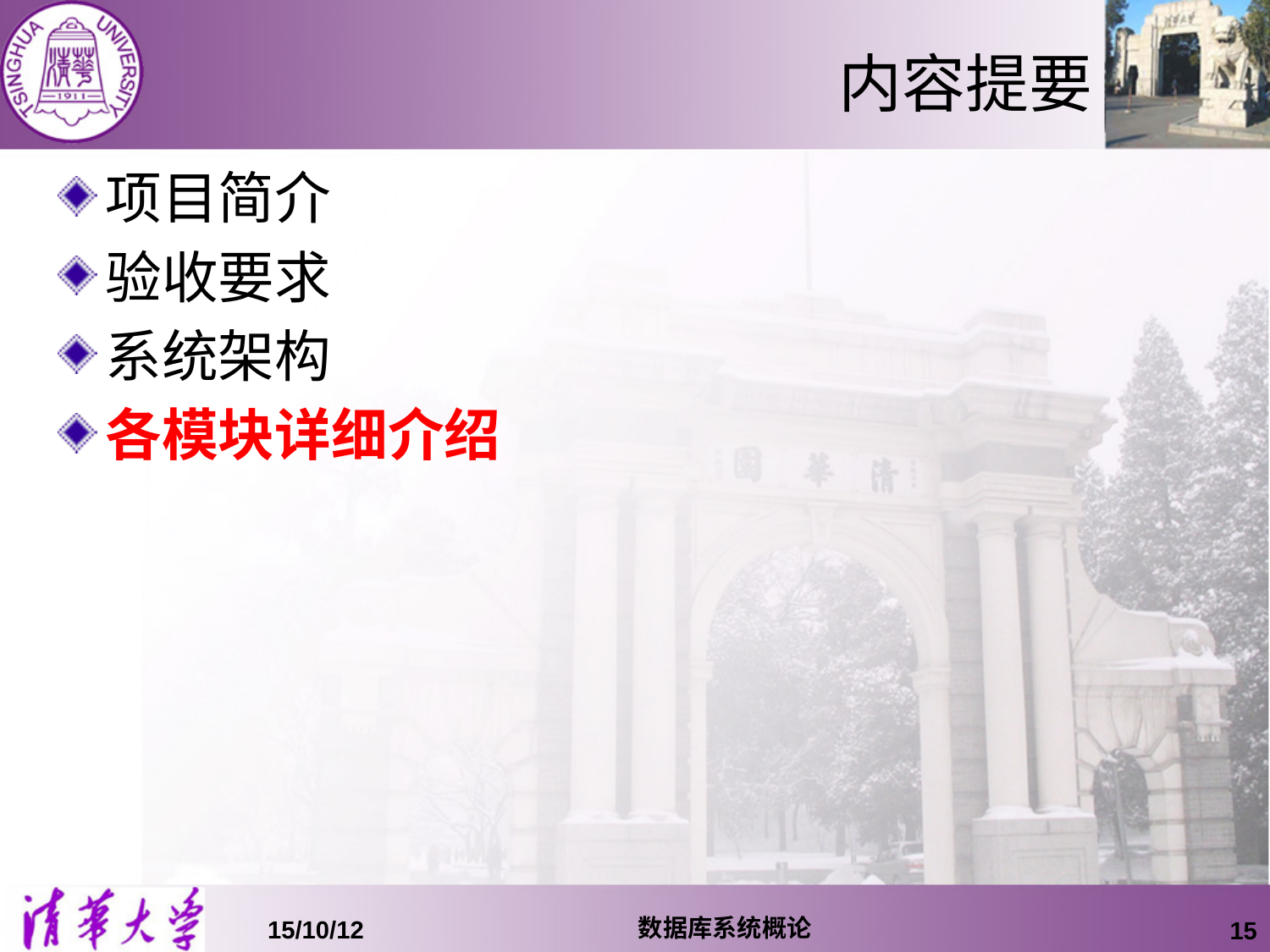

# 内容提要
项目简介
验收要求
系统架构
各模块详细介绍

数据库系统概论
15/10/12
15